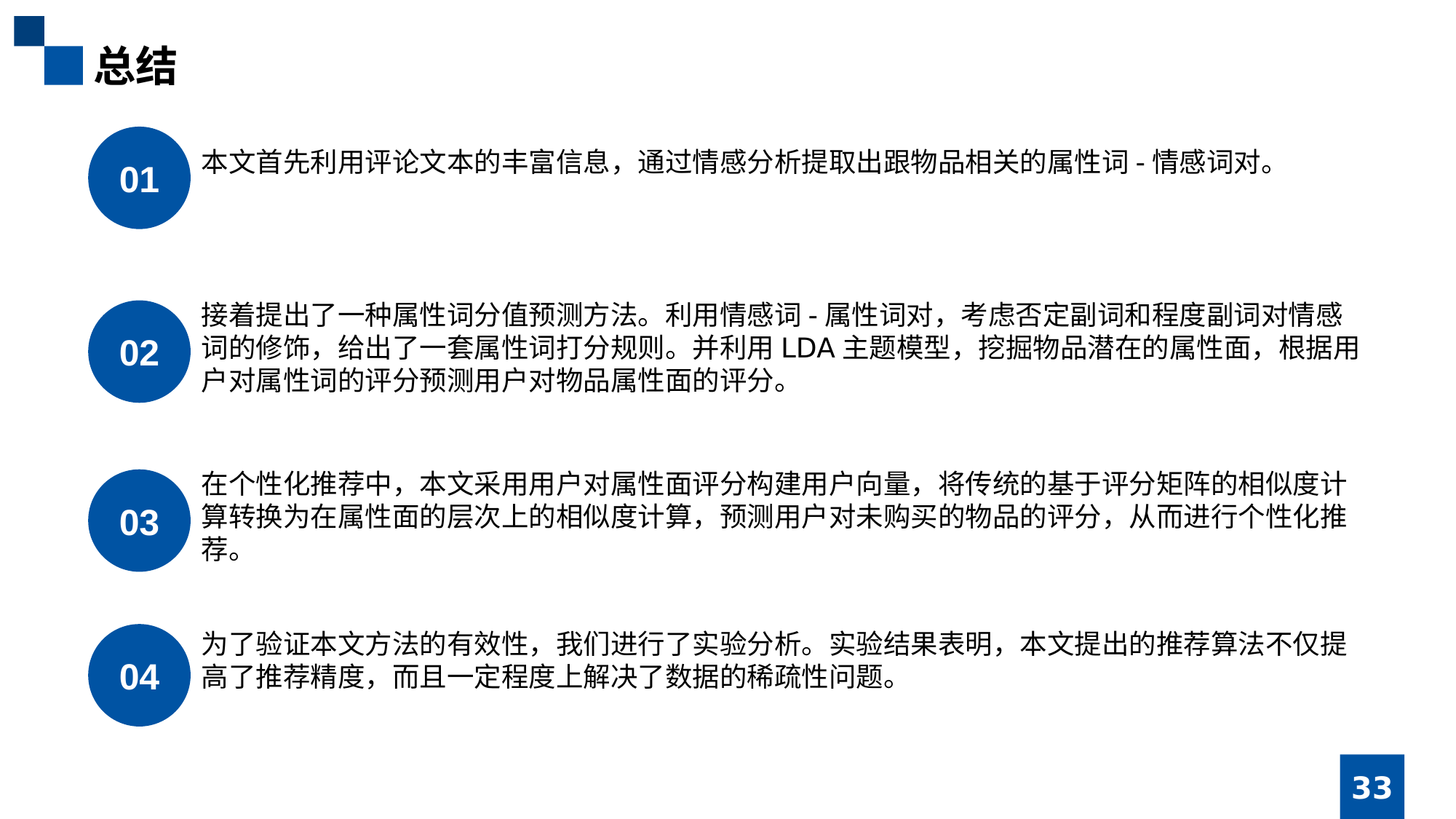

总结
01
本文首先利用评论文本的丰富信息，通过情感分析提取出跟物品相关的属性词-情感词对。
接着提出了一种属性词分值预测方法。利用情感词-属性词对，考虑否定副词和程度副词对情感词的修饰，给出了一套属性词打分规则。并利用LDA主题模型，挖掘物品潜在的属性面，根据用户对属性词的评分预测用户对物品属性面的评分。
02
在个性化推荐中，本文采用用户对属性面评分构建用户向量，将传统的基于评分矩阵的相似度计算转换为在属性面的层次上的相似度计算，预测用户对未购买的物品的评分，从而进行个性化推荐。
03
为了验证本文方法的有效性，我们进行了实验分析。实验结果表明，本文提出的推荐算法不仅提高了推荐精度，而且一定程度上解决了数据的稀疏性问题。
04
33